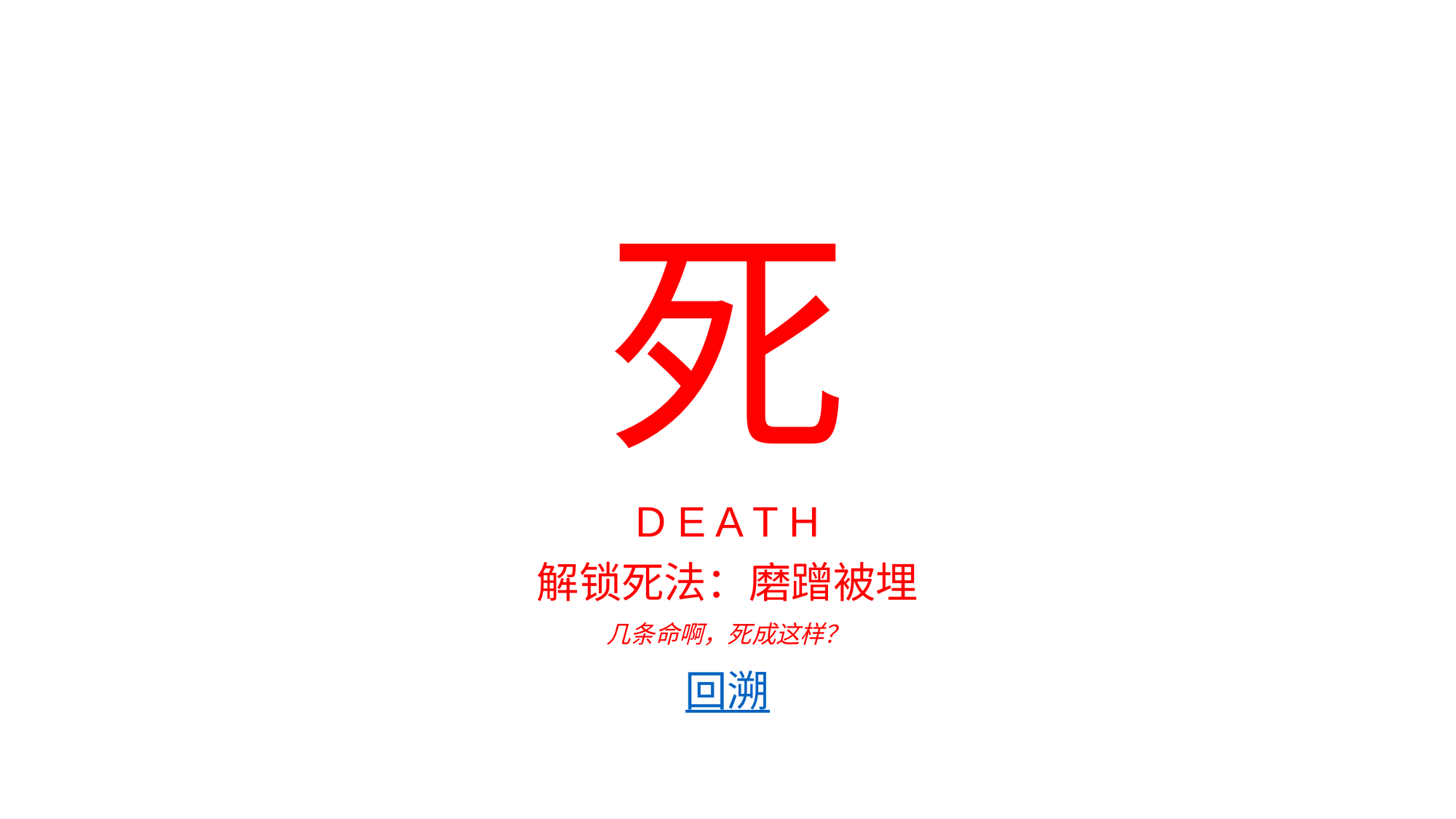

死
D E A T H
解锁死法：磨蹭被埋
几条命啊，死成这样？
回溯